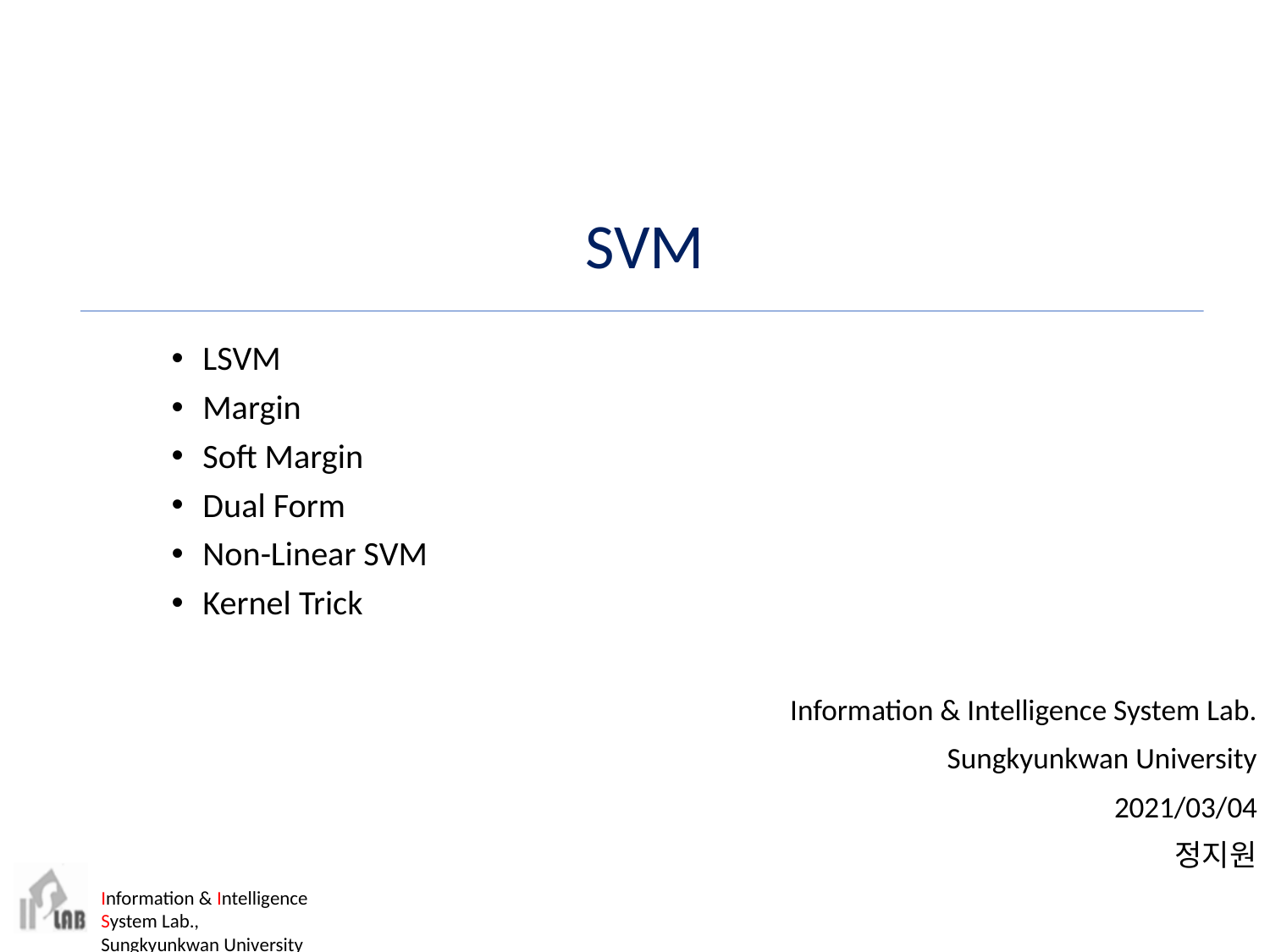

# SVM
LSVM
Margin
Soft Margin
Dual Form
Non-Linear SVM
Kernel Trick

Information & Intelligence System Lab.
Sungkyunkwan University
2021/03/04
정지원